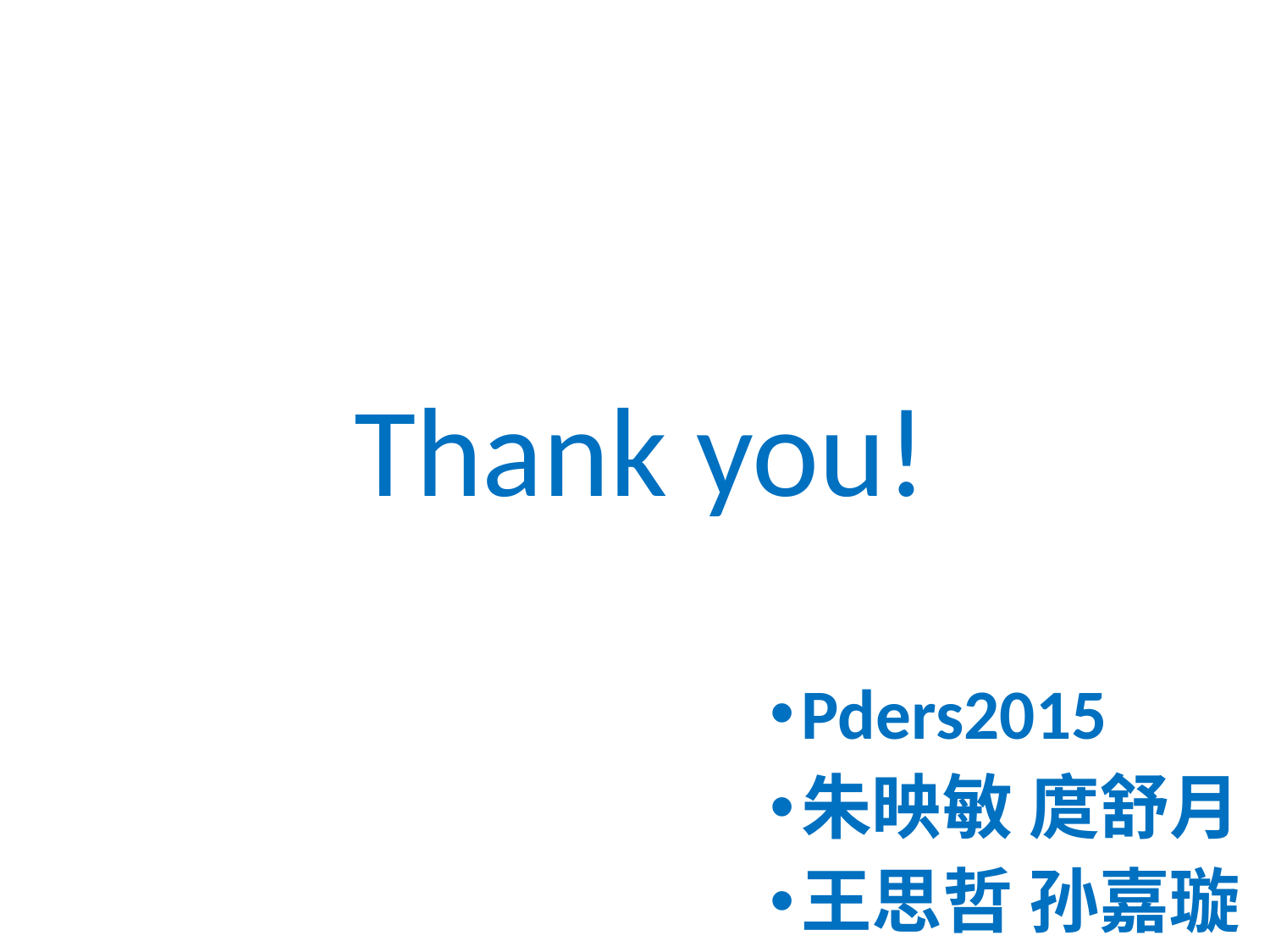

# Thank you!
Pders2015
朱映敏 庹舒月
王思哲 孙嘉璇